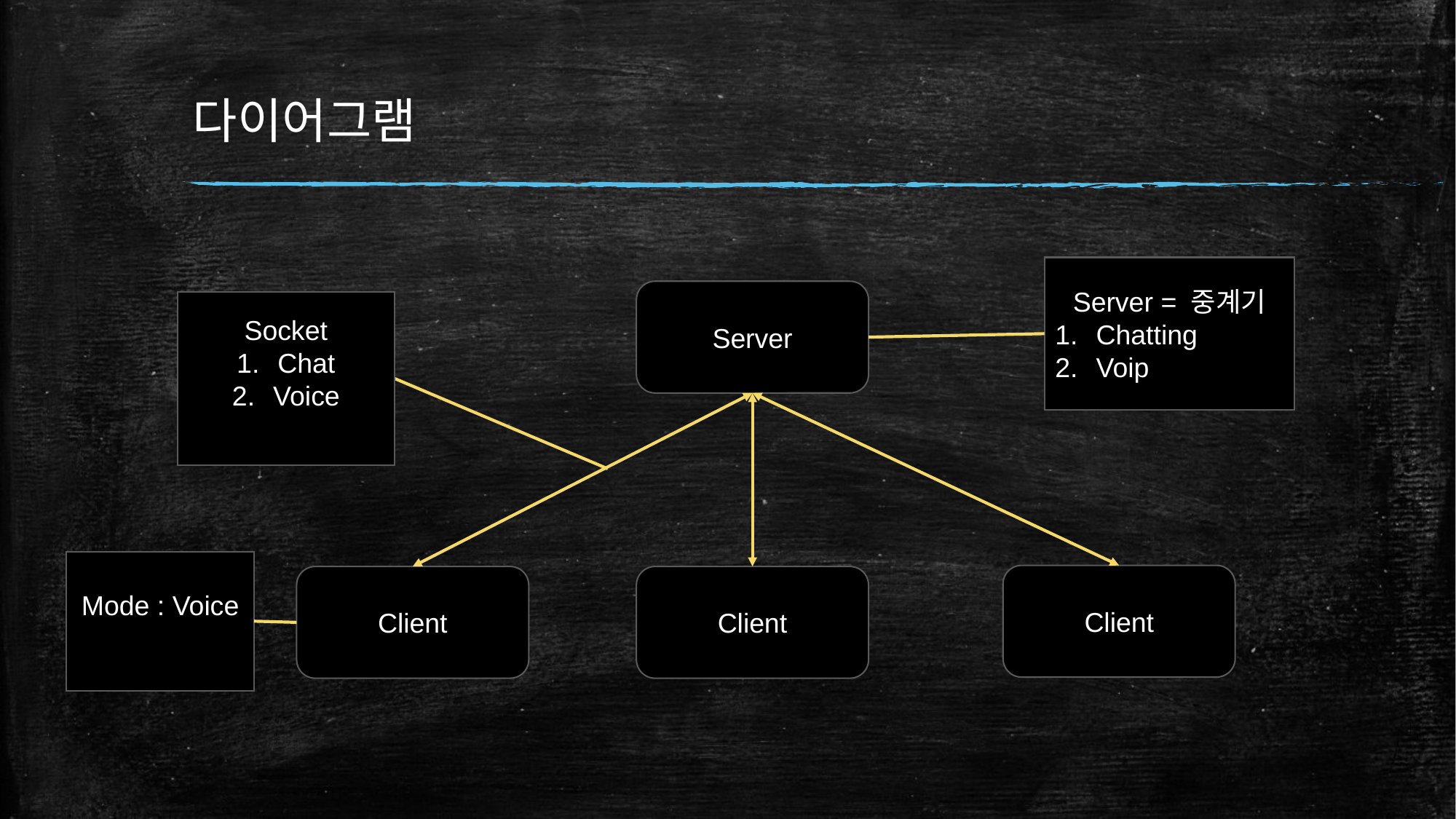

# 다이어그램
Server = 중계기
Chatting
Voip
Server
Socket
Chat
Voice

Mode : Voice

Client
Client
Client